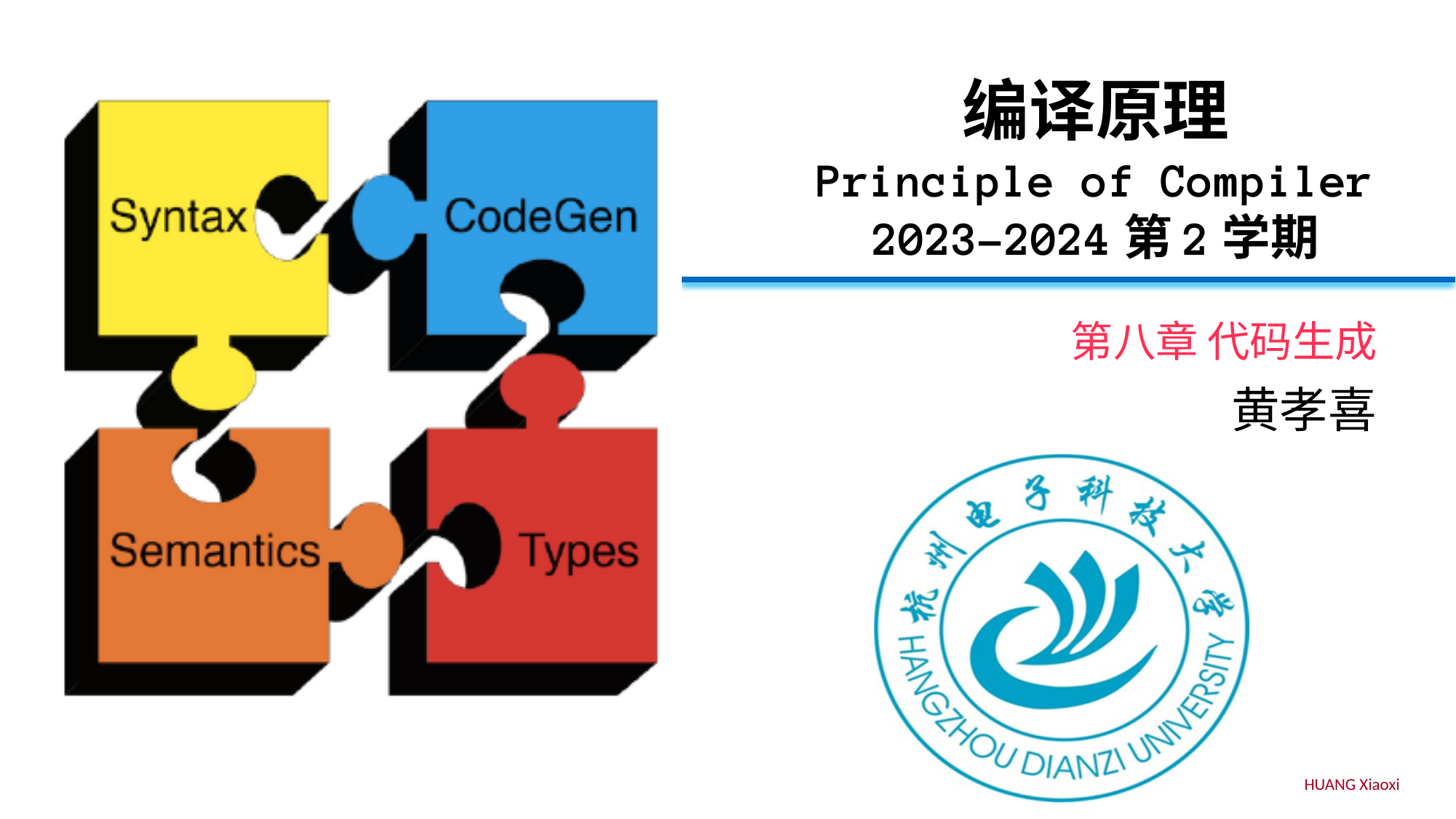

# 编译原理 Principle of Compiler 2023-2024第2学期
第八章 代码生成
黄孝喜